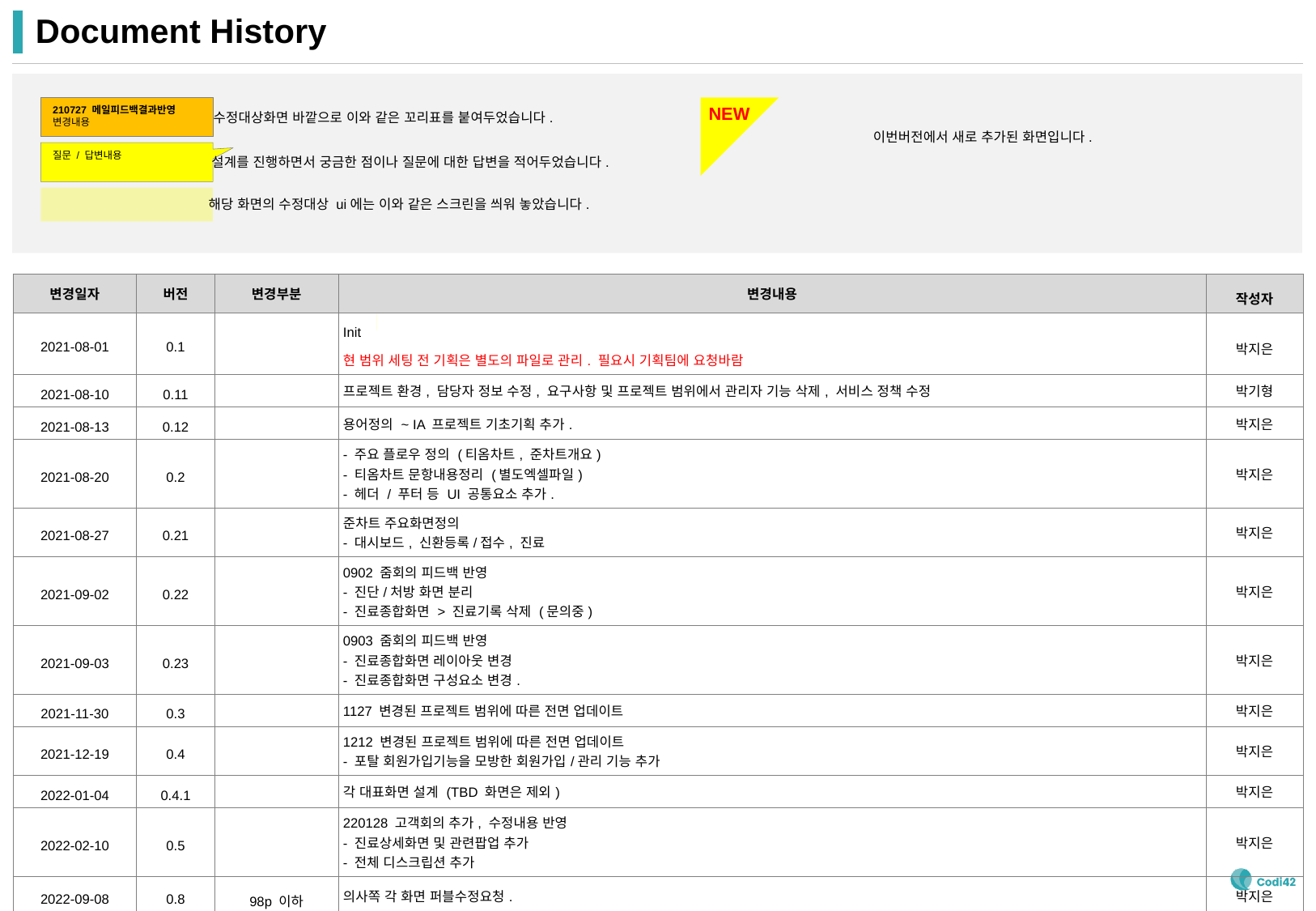

# Document History

NEW
210727 메일피드백결과반영
변경내용
수정대상화면 바깥으로 이와 같은 꼬리표를 붙여두었습니다.
이번버전에서 새로 추가된 화면입니다.
질문 / 답변내용
설계를 진행하면서 궁금한 점이나 질문에 대한 답변을 적어두었습니다.

해당 화면의 수정대상 ui에는 이와 같은 스크린을 씌워 놓았습니다.
| 변경일자 | 버전 | 변경부분 | 변경내용 | 작성자 |
| --- | --- | --- | --- | --- |
| 2021-08-01 | 0.1 |  | Init 현 범위 세팅 전 기획은 별도의 파일로 관리. 필요시 기획팀에 요청바람 | 박지은 |
| 2021-08-10 | 0.11 |  | 프로젝트 환경, 담당자 정보 수정, 요구사항 및 프로젝트 범위에서 관리자 기능 삭제, 서비스 정책 수정 | 박기형 |
| 2021-08-13 | 0.12 |  | 용어정의 ~ IA 프로젝트 기초기획 추가. | 박지은 |
| 2021-08-20 | 0.2 |  | - 주요 플로우 정의 (티옴차트, 준차트개요) - 티옴차트 문항내용정리 (별도엑셀파일) - 헤더 / 푸터 등 UI 공통요소 추가. | 박지은 |
| 2021-08-27 | 0.21 |  | 준차트 주요화면정의 - 대시보드, 신환등록/접수, 진료 | 박지은 |
| 2021-09-02 | 0.22 |  | 0902 줌회의 피드백 반영 - 진단/처방 화면 분리 - 진료종합화면 > 진료기록 삭제 (문의중) | 박지은 |
| 2021-09-03 | 0.23 |  | 0903 줌회의 피드백 반영 - 진료종합화면 레이아웃 변경 - 진료종합화면 구성요소 변경. | 박지은 |
| 2021-11-30 | 0.3 |  | 1127 변경된 프로젝트 범위에 따른 전면 업데이트 | 박지은 |
| 2021-12-19 | 0.4 |  | 1212 변경된 프로젝트 범위에 따른 전면 업데이트 - 포탈 회원가입기능을 모방한 회원가입/관리 기능 추가 | 박지은 |
| 2022-01-04 | 0.4.1 |  | 각 대표화면 설계 (TBD 화면은 제외) | 박지은 |
| 2022-02-10 | 0.5 |  | 220128 고객회의 추가, 수정내용 반영 - 진료상세화면 및 관련팝업 추가 - 전체 디스크립션 추가 | 박지은 |
| 2022-09-08 | 0.8 | 98p 이하 | 의사쪽 각 화면 퍼블수정요청. | 박지은 |
| 2022-09-26 | 0.9 | 114p 이하 | 문진 텍스트 수정 및 처방전 값수정 화면 추가. |  |